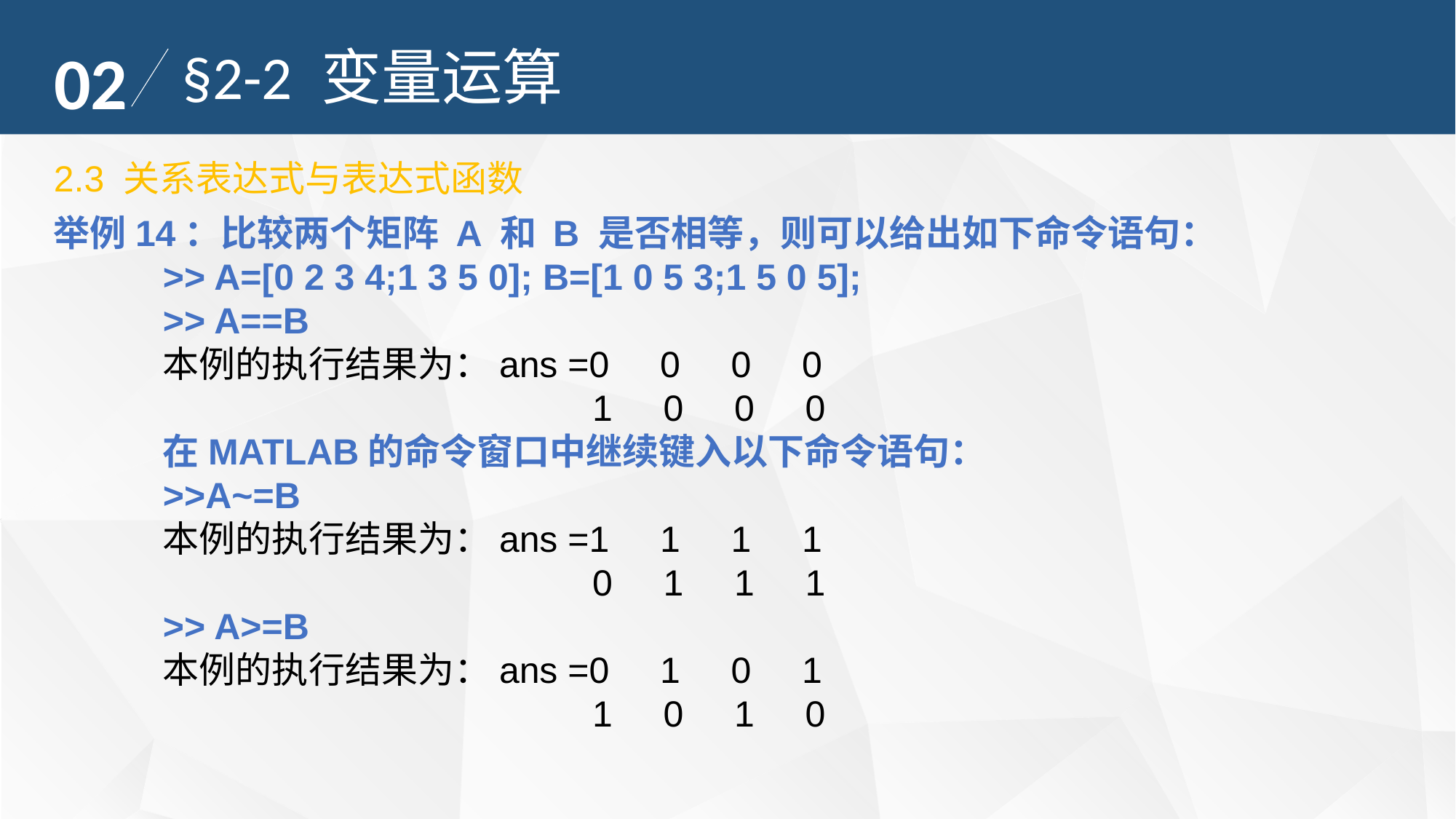

02
§2-2 变量运算
2.3 关系表达式与表达式函数
举例14：比较两个矩阵 A 和 B 是否相等，则可以给出如下命令语句：
  	>> A=[0 2 3 4;1 3 5 0]; B=[1 0 5 3;1 5 0 5];
	>> A==B
本例的执行结果为：ans =0     0     0     0
       			          1     0     0     0
在MATLAB的命令窗口中继续键入以下命令语句：
>>A~=B
本例的执行结果为：ans =1     1     1     1
   			          0     1     1     1
>> A>=B
本例的执行结果为：ans =0     1     0     1
			          1     0     1     0